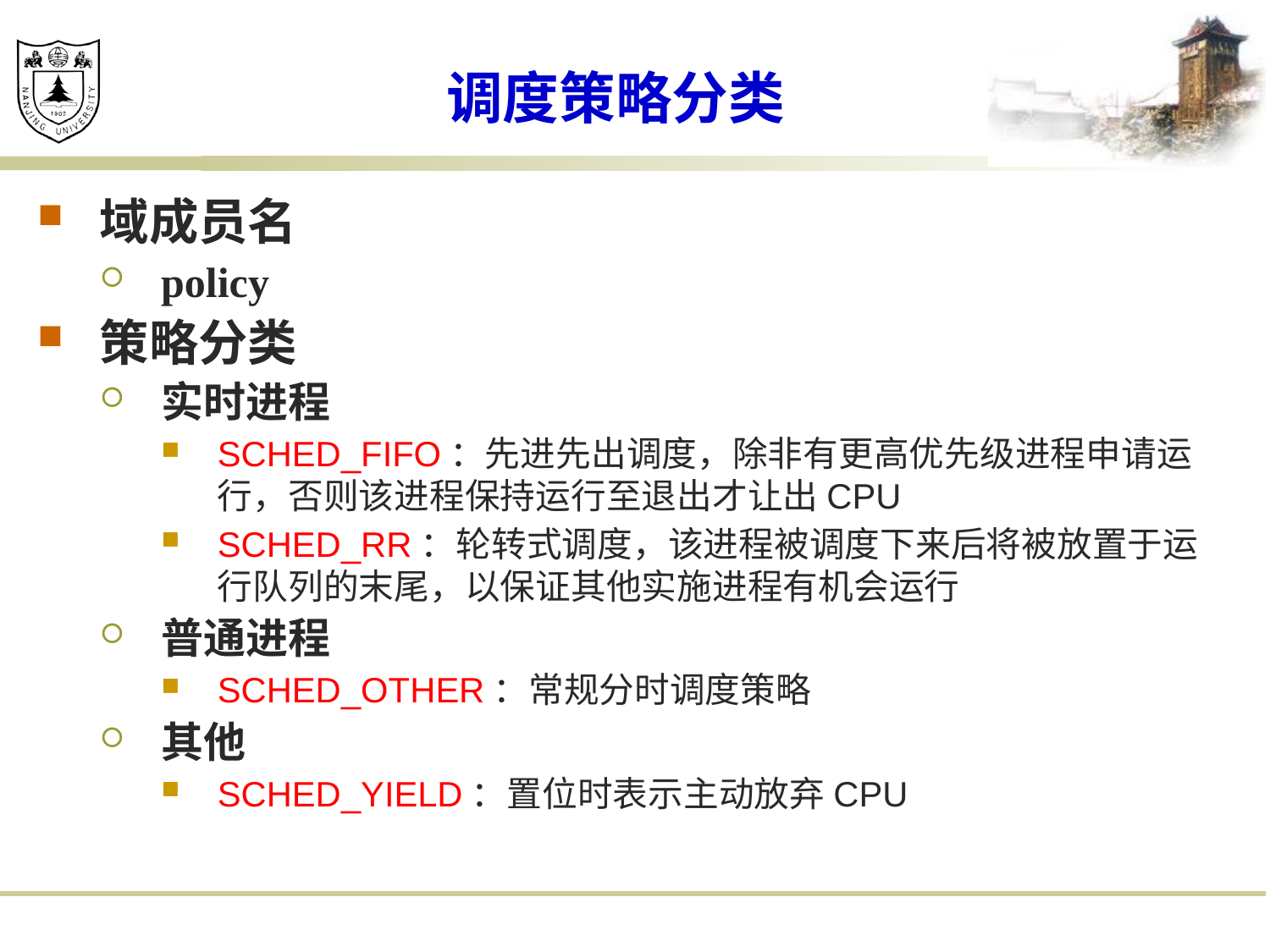

# 调度策略分类
域成员名
policy
策略分类
实时进程
SCHED_FIFO：先进先出调度，除非有更高优先级进程申请运行，否则该进程保持运行至退出才让出CPU
SCHED_RR：轮转式调度，该进程被调度下来后将被放置于运行队列的末尾，以保证其他实施进程有机会运行
普通进程
SCHED_OTHER：常规分时调度策略
其他
SCHED_YIELD：置位时表示主动放弃CPU
220